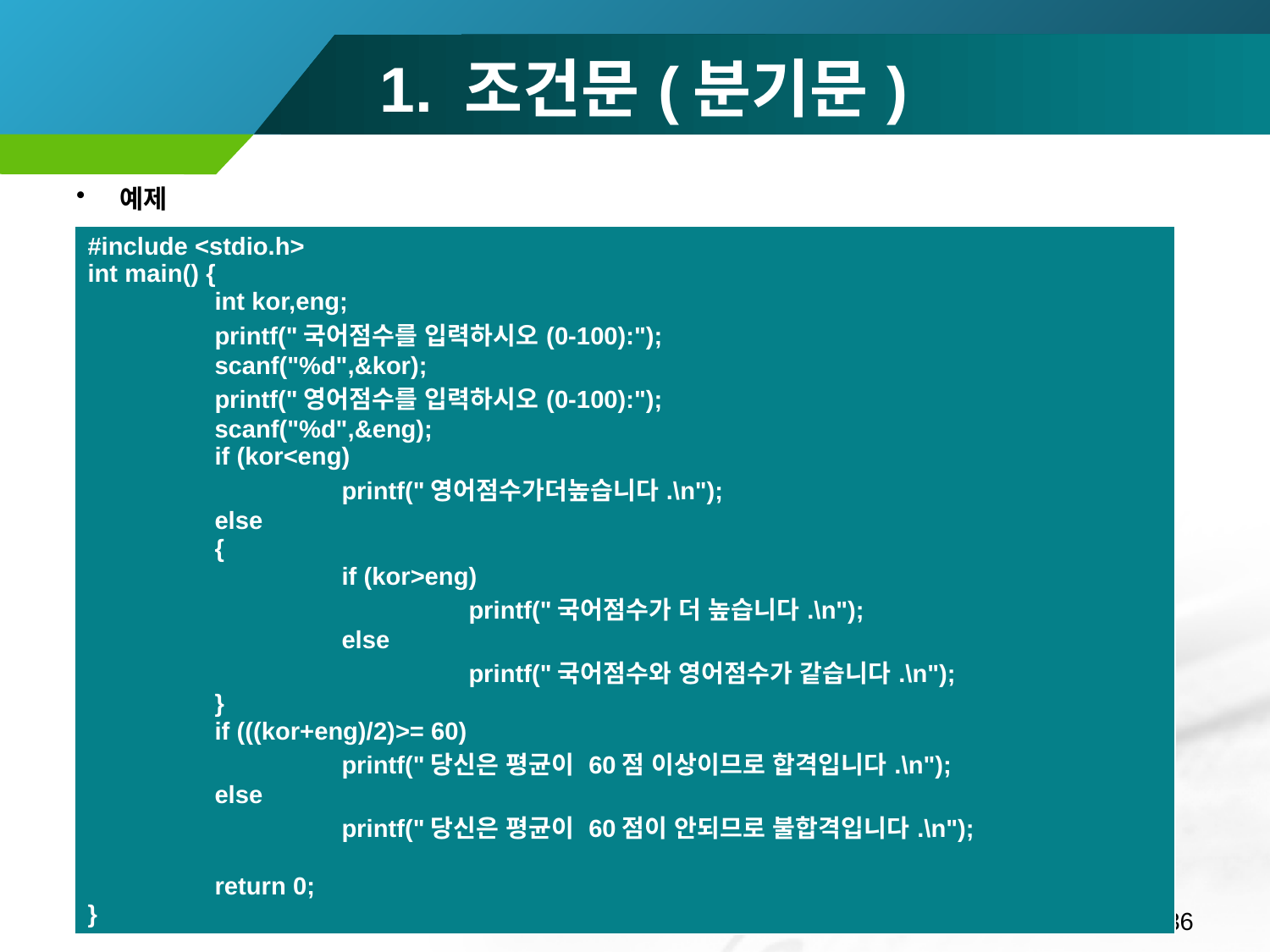

# 1. 조건문(분기문)
예제
| #include <stdio.h> int main() { int kor,eng; printf("국어점수를 입력하시오(0-100):"); scanf("%d",&kor); printf("영어점수를 입력하시오(0-100):"); scanf("%d",&eng); if (kor<eng) printf("영어점수가더높습니다.\n"); else { if (kor>eng) printf("국어점수가 더 높습니다.\n"); else printf("국어점수와 영어점수가 같습니다.\n"); } if (((kor+eng)/2)>= 60) printf("당신은 평균이 60점 이상이므로 합격입니다.\n"); else printf("당신은 평균이 60점이 안되므로 불합격입니다.\n"); return 0; } |
| --- |
36